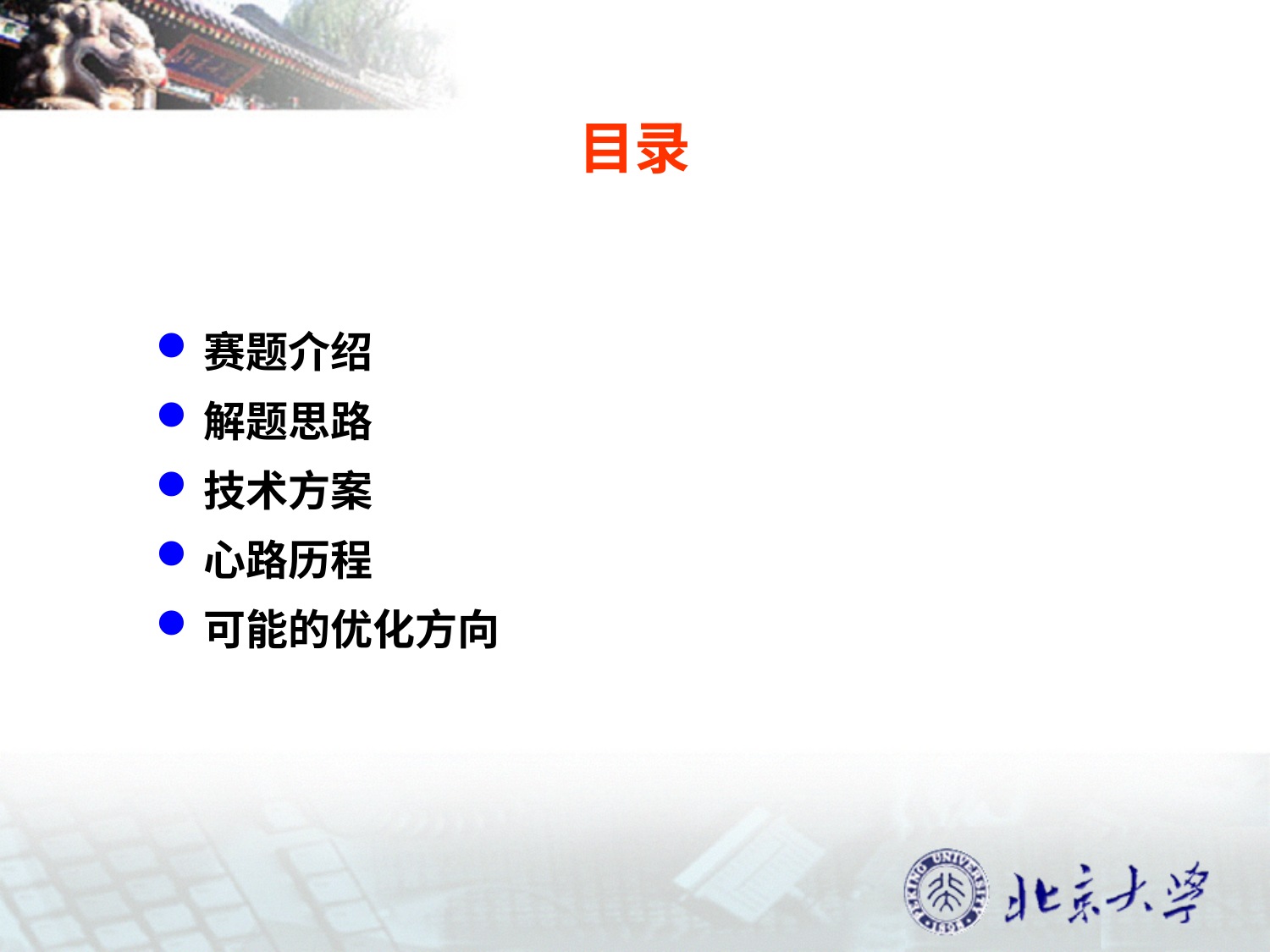

# 目录

赛题介绍
解题思路
技术方案
心路历程
可能的优化方向